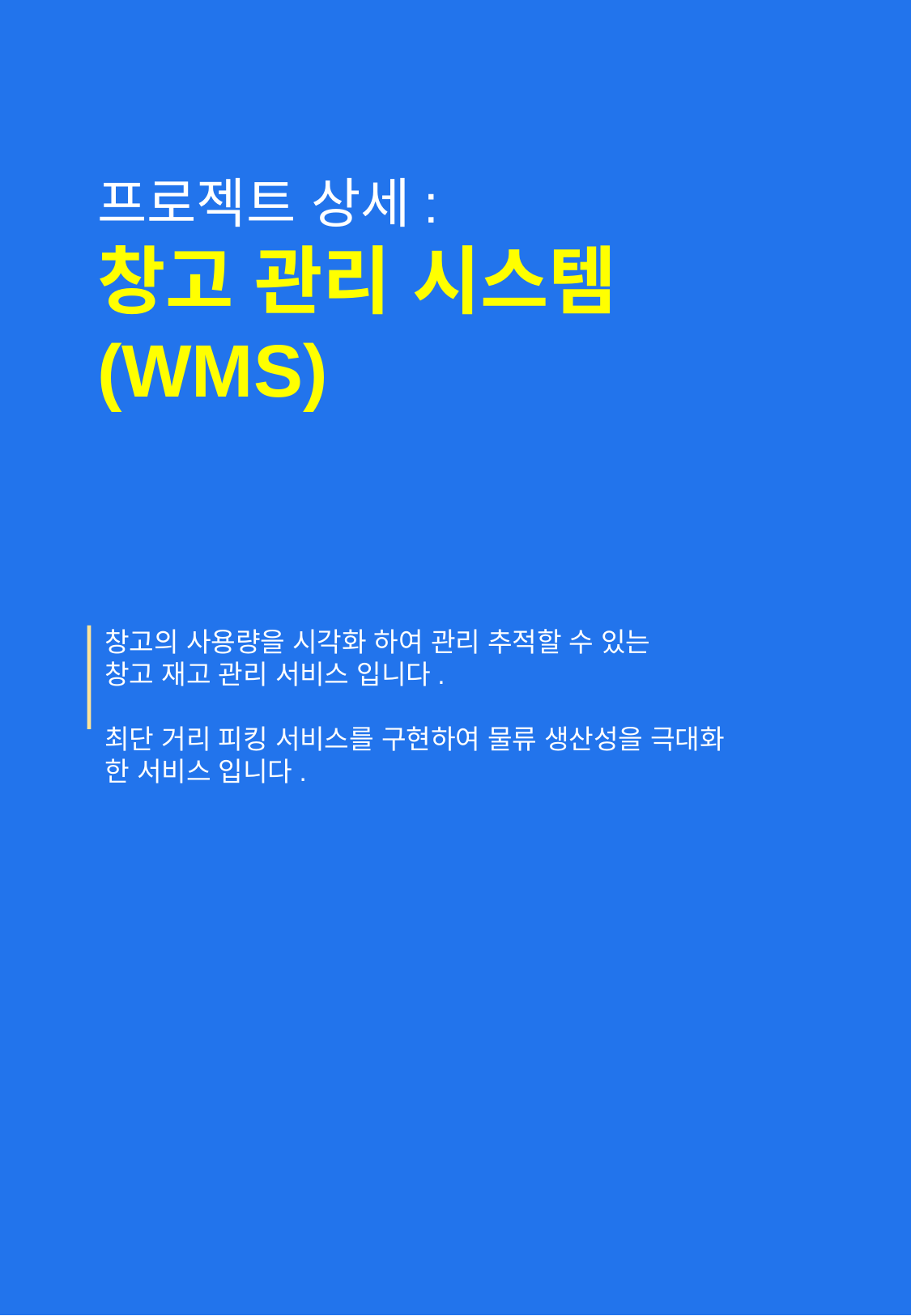

프로젝트 상세:
창고 관리 시스템
(WMS)
창고의 사용량을 시각화 하여 관리 추적할 수 있는
창고 재고 관리 서비스 입니다.

최단 거리 피킹 서비스를 구현하여 물류 생산성을 극대화
한 서비스 입니다.